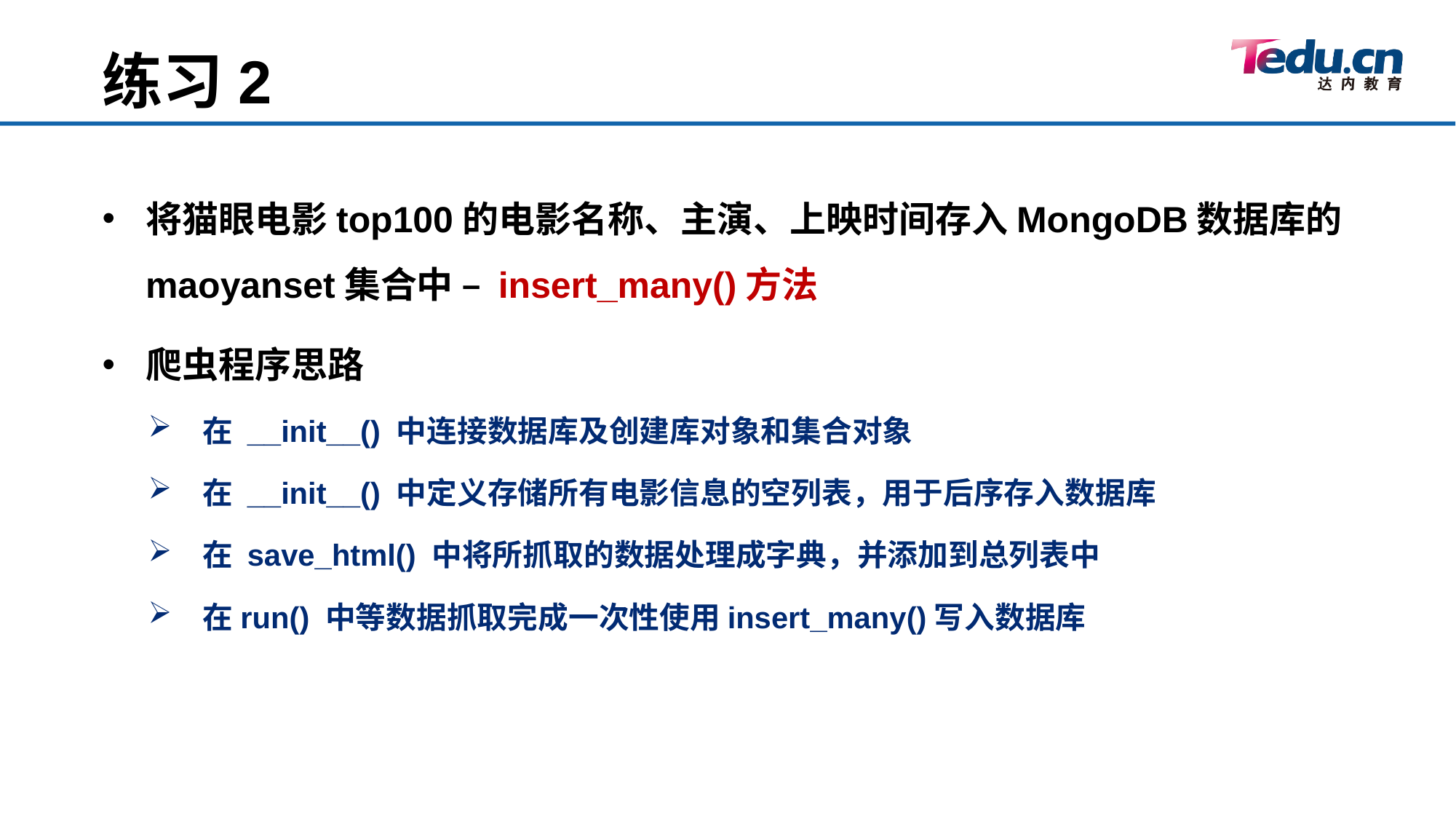

练习2
将猫眼电影top100的电影名称、主演、上映时间存入MongoDB数据库的maoyanset集合中 – insert_many()方法
爬虫程序思路
在 __init__() 中连接数据库及创建库对象和集合对象
在 __init__() 中定义存储所有电影信息的空列表，用于后序存入数据库
在 save_html() 中将所抓取的数据处理成字典，并添加到总列表中
在run() 中等数据抓取完成一次性使用insert_many()写入数据库